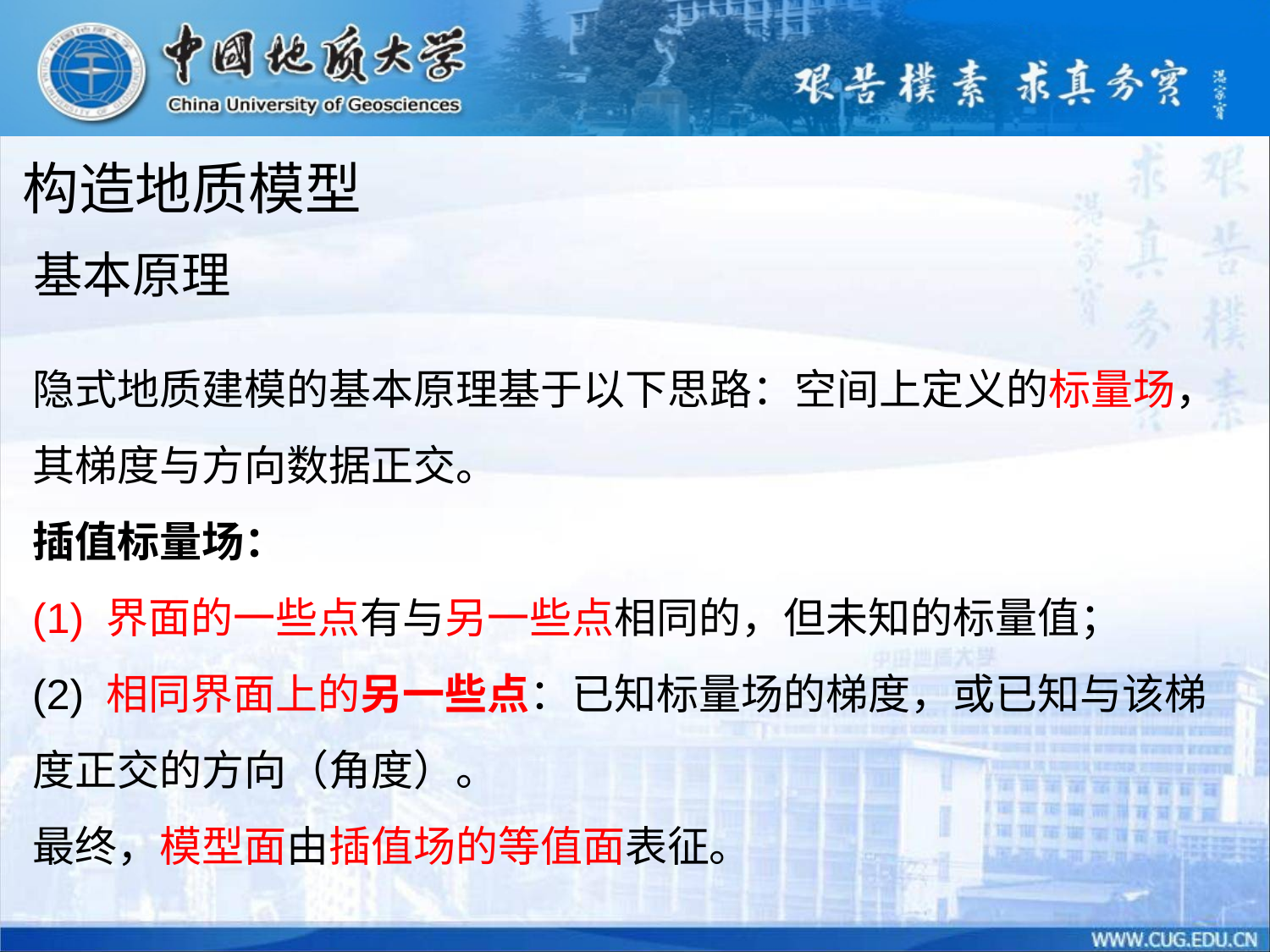

构造地质模型
基本原理
隐式地质建模的基本原理基于以下思路：空间上定义的标量场，其梯度与方向数据正交。
插值标量场：
(1) 界面的一些点有与另一些点相同的，但未知的标量值；
(2) 相同界面上的另一些点：已知标量场的梯度，或已知与该梯度正交的方向（角度）。
最终，模型面由插值场的等值面表征。